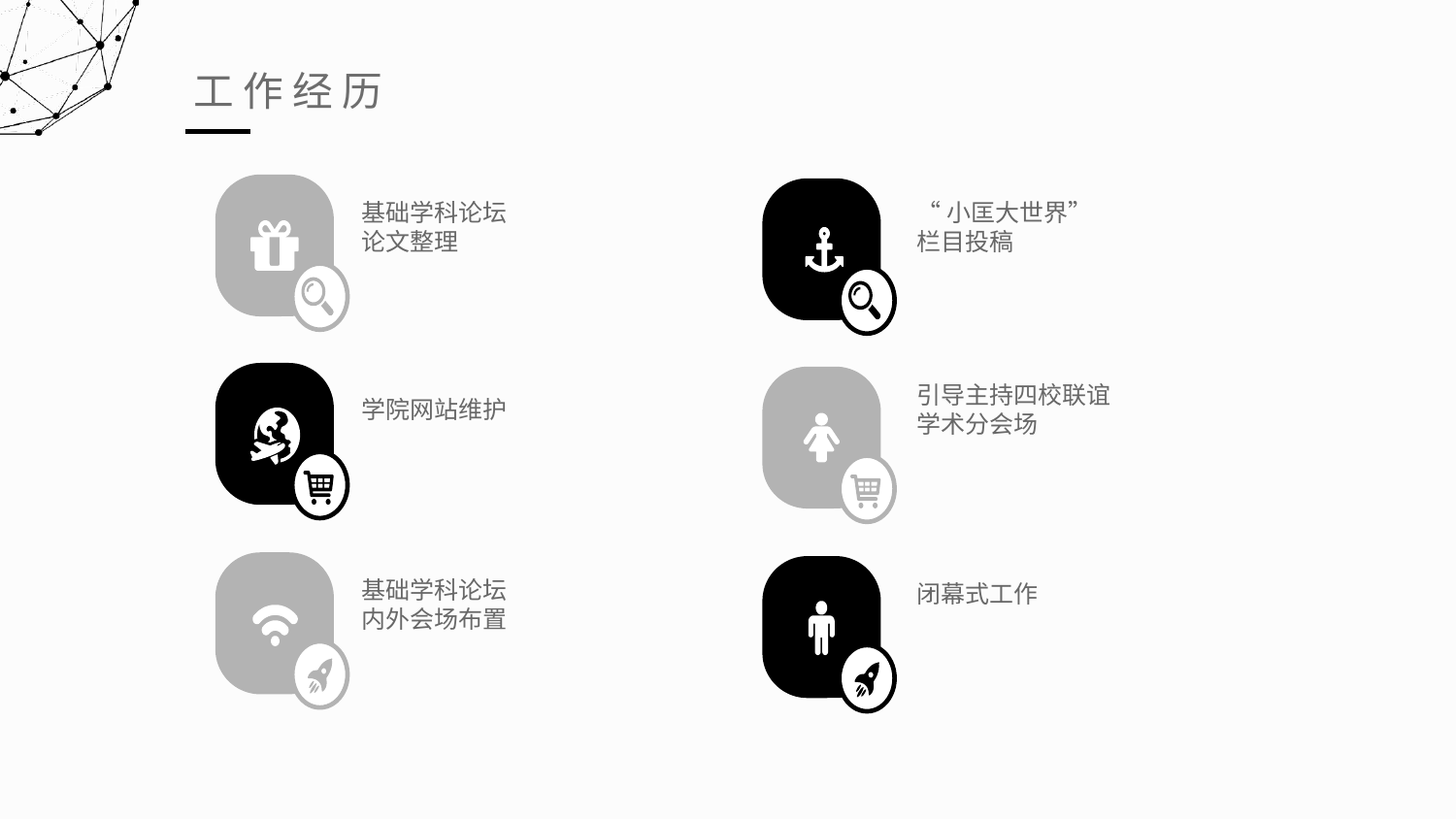

工作经历

基础学科论坛
论文整理
“小匡大世界”
栏目投稿

引导主持四校联谊
学术分会场
学院网站维护

基础学科论坛
内外会场布置
闭幕式工作